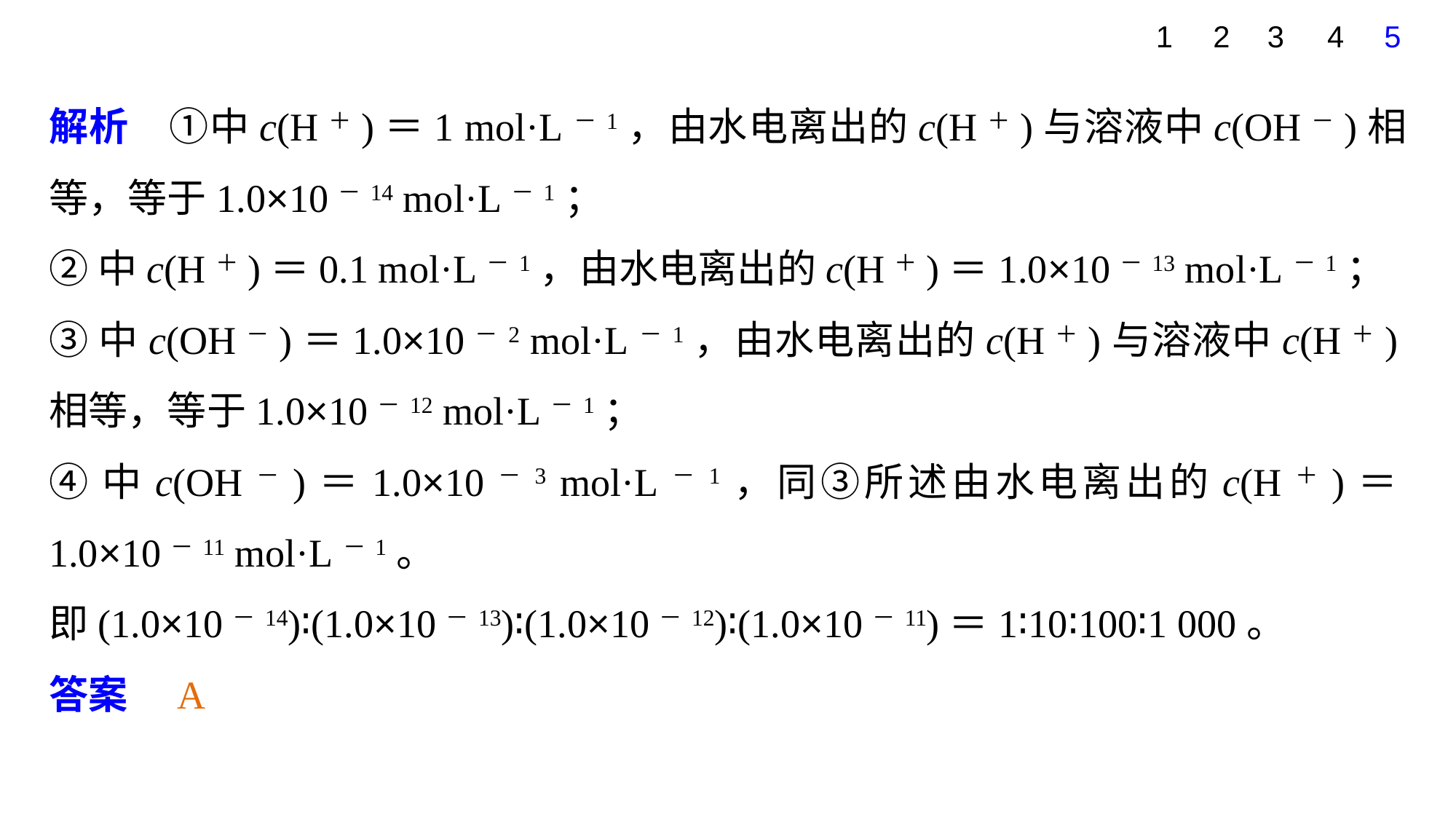

1
2
3
4
5
解析　①中c(H＋)＝1 mol·L－1，由水电离出的c(H＋)与溶液中c(OH－)相等，等于1.0×10－14 mol·L－1；
②中c(H＋)＝0.1 mol·L－1，由水电离出的c(H＋)＝1.0×10－13 mol·L－1；
③中c(OH－)＝1.0×10－2 mol·L－1，由水电离出的c(H＋)与溶液中c(H＋)相等，等于1.0×10－12 mol·L－1；
④中c(OH－)＝1.0×10－3 mol·L－1，同③所述由水电离出的c(H＋)＝1.0×10－11 mol·L－1。
即(1.0×10－14)∶(1.0×10－13)∶(1.0×10－12)∶(1.0×10－11)＝1∶10∶100∶1 000。
答案　A